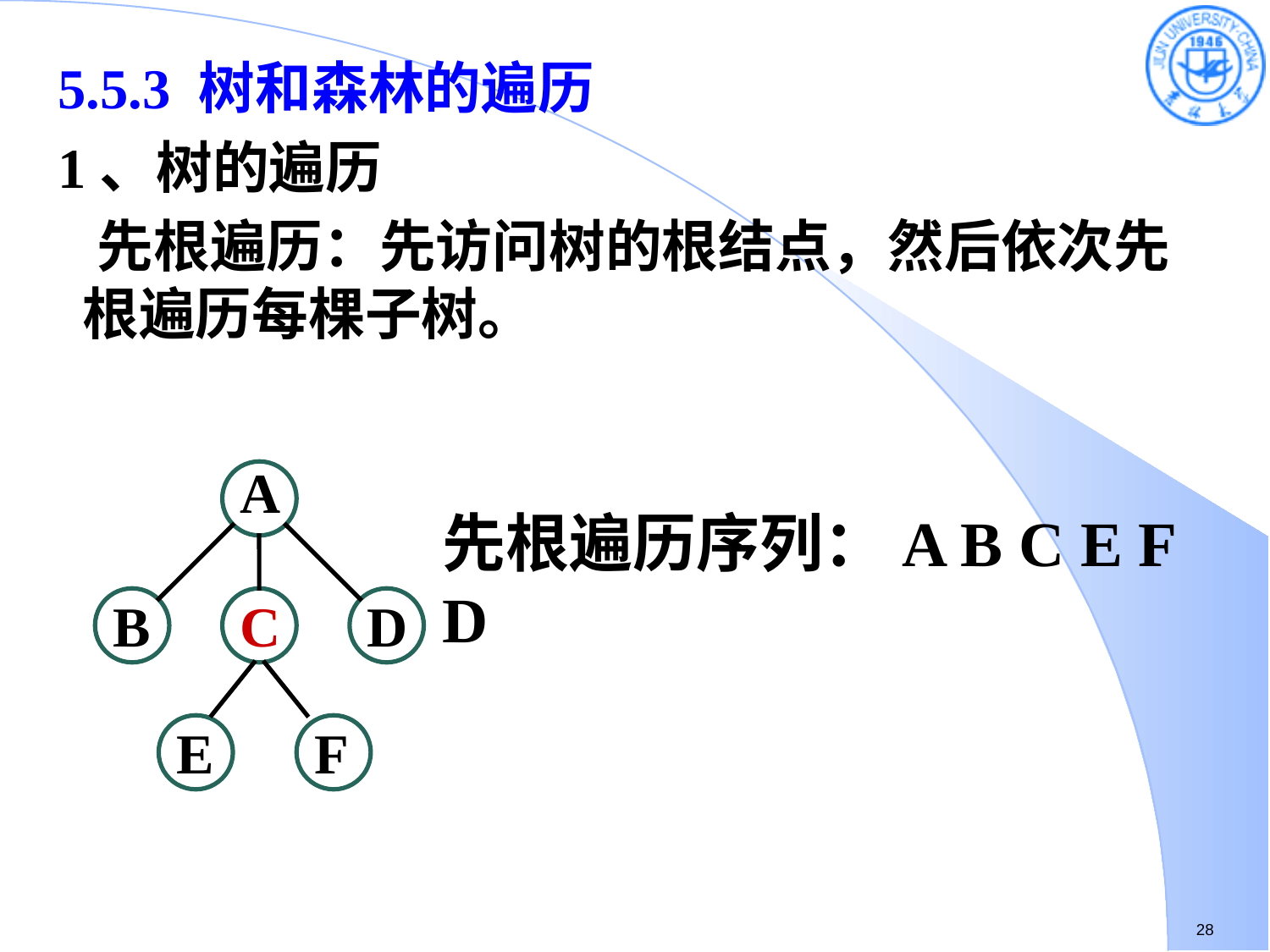

5.5.3 树和森林的遍历
1、树的遍历
  先根遍历：先访问树的根结点，然后依次先根遍历每棵子树。
A

B

C

D

E

F

先根遍历序列：A B C E F D